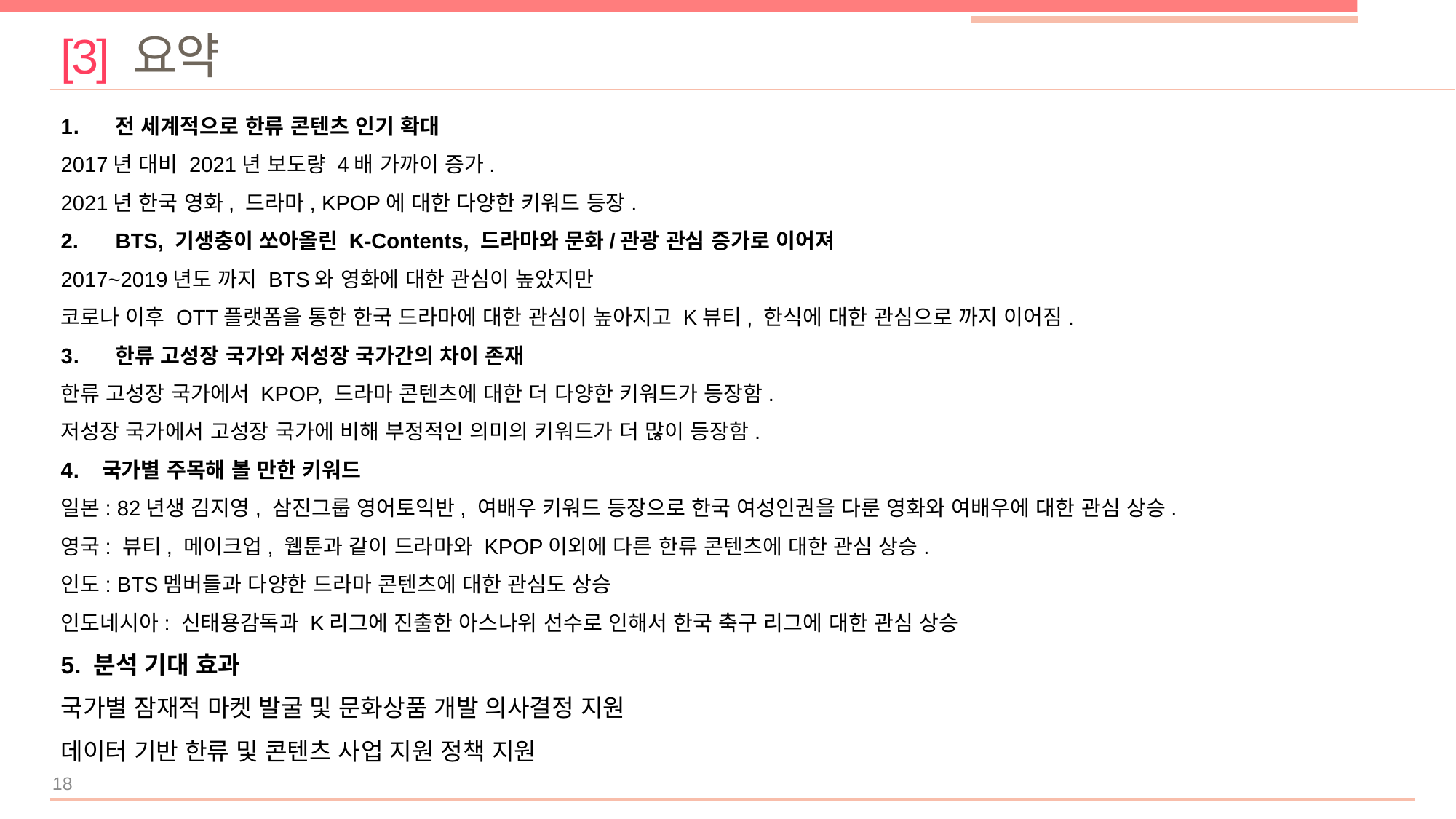

[3] 요약
전 세계적으로 한류 콘텐츠 인기 확대
2017년 대비 2021년 보도량 4배 가까이 증가.
2021년 한국 영화, 드라마, KPOP에 대한 다양한 키워드 등장.
BTS, 기생충이 쏘아올린 K-Contents, 드라마와 문화/관광 관심 증가로 이어져
2017~2019년도 까지 BTS와 영화에 대한 관심이 높았지만
코로나 이후 OTT플랫폼을 통한 한국 드라마에 대한 관심이 높아지고 K뷰티, 한식에 대한 관심으로 까지 이어짐.
한류 고성장 국가와 저성장 국가간의 차이 존재
한류 고성장 국가에서 KPOP, 드라마 콘텐츠에 대한 더 다양한 키워드가 등장함.
저성장 국가에서 고성장 국가에 비해 부정적인 의미의 키워드가 더 많이 등장함.
국가별 주목해 볼 만한 키워드
일본: 82년생 김지영, 삼진그룹 영어토익반, 여배우 키워드 등장으로 한국 여성인권을 다룬 영화와 여배우에 대한 관심 상승.
영국: 뷰티, 메이크업, 웹툰과 같이 드라마와 KPOP이외에 다른 한류 콘텐츠에 대한 관심 상승.
인도: BTS멤버들과 다양한 드라마 콘텐츠에 대한 관심도 상승
인도네시아: 신태용감독과 K리그에 진출한 아스나위 선수로 인해서 한국 축구 리그에 대한 관심 상승
5. 분석 기대 효과
국가별 잠재적 마켓 발굴 및 문화상품 개발 의사결정 지원
데이터 기반 한류 및 콘텐츠 사업 지원 정책 지원

18